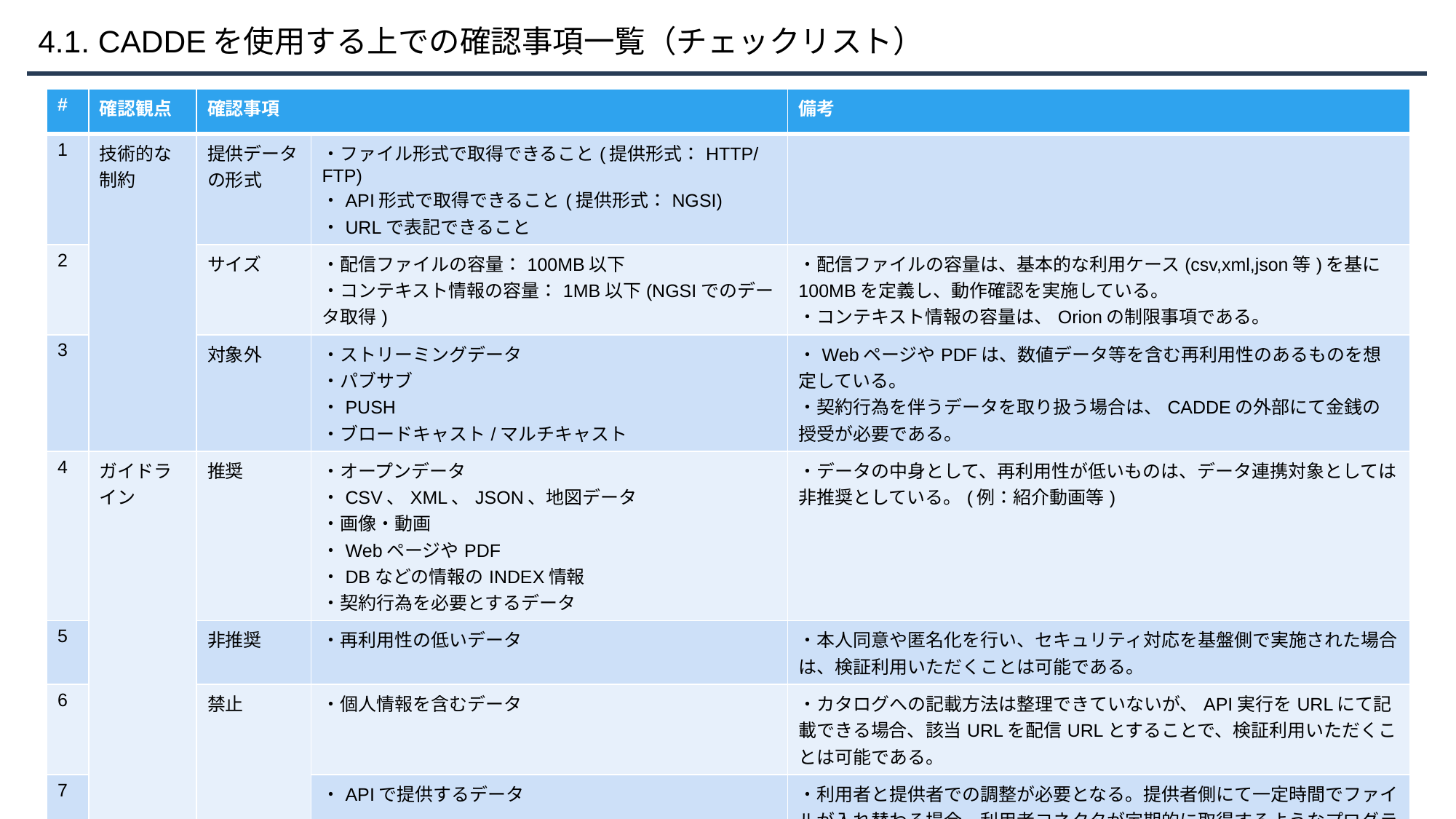

4.1. CADDEを使用する上での確認事項一覧（チェックリスト）
| # | 確認観点 | 確認事項 |  | 備考 |
| --- | --- | --- | --- | --- |
| 1 | 技術的な制約 | 提供データの形式 | ・ファイル形式で取得できること(提供形式：HTTP/FTP) ・API形式で取得できること(提供形式：NGSI) ・URLで表記できること |  |
| 2 |  | サイズ | ・配信ファイルの容量：100MB以下 ・コンテキスト情報の容量：1MB以下(NGSIでのデータ取得) | ・配信ファイルの容量は、基本的な利用ケース(csv,xml,json等)を基に100MBを定義し、動作確認を実施している。 ・コンテキスト情報の容量は、Orionの制限事項である。 |
| 3 |  | 対象外 | ・ストリーミングデータ ・パブサブ ・PUSH ・ブロードキャスト/マルチキャスト | ・WebページやPDFは、数値データ等を含む再利用性のあるものを想定している。 ・契約行為を伴うデータを取り扱う場合は、CADDEの外部にて金銭の授受が必要である。 |
| 4 | ガイドライン | 推奨 | ・オープンデータ ・CSV、XML、JSON、地図データ ・画像・動画 ・WebページやPDF ・DBなどの情報のINDEX情報 ・契約行為を必要とするデータ | ・データの中身として、再利用性が低いものは、データ連携対象としては非推奨としている。(例：紹介動画等) |
| 5 |  | 非推奨 | ・再利用性の低いデータ | ・本人同意や匿名化を行い、セキュリティ対応を基盤側で実施された場合は、検証利用いただくことは可能である。 |
| 6 |  | 禁止 | ・個人情報を含むデータ | ・カタログへの記載方法は整理できていないが、API実行をURLにて記載できる場合、該当URLを配信URLとすることで、検証利用いただくことは可能である。 |
| 7 |  |  | ・APIで提供するデータ | ・利用者と提供者での調整が必要となる。提供者側にて一定時間でファイルが入れ替わる場合、利用者コネクタが定期的に取得するようなプログラムをコネクタ外に作っていただければ、検証利用いただくことは可能である。 |
| 8 |  |  | ・IoTデータ（連続データ） | ・WebページやPDFは、数値データ等を含む再利用性のあるものを想定している。 ・契約行為を伴うデータを取り扱う場合は、CADDEの外部にて金銭の授受が必要である。 |